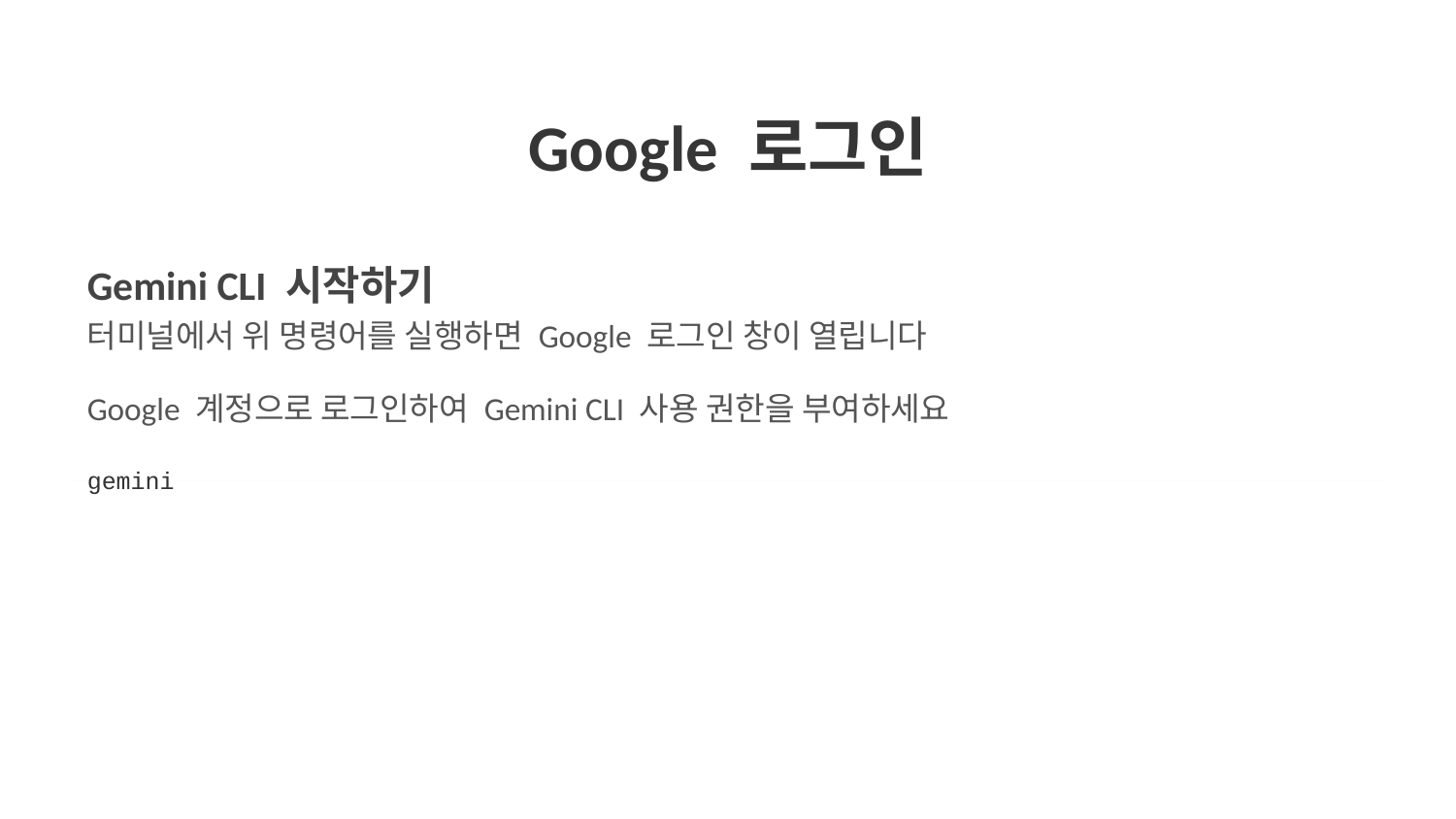

Google 로그인
Gemini CLI 시작하기
터미널에서 위 명령어를 실행하면 Google 로그인 창이 열립니다
Google 계정으로 로그인하여 Gemini CLI 사용 권한을 부여하세요
gemini